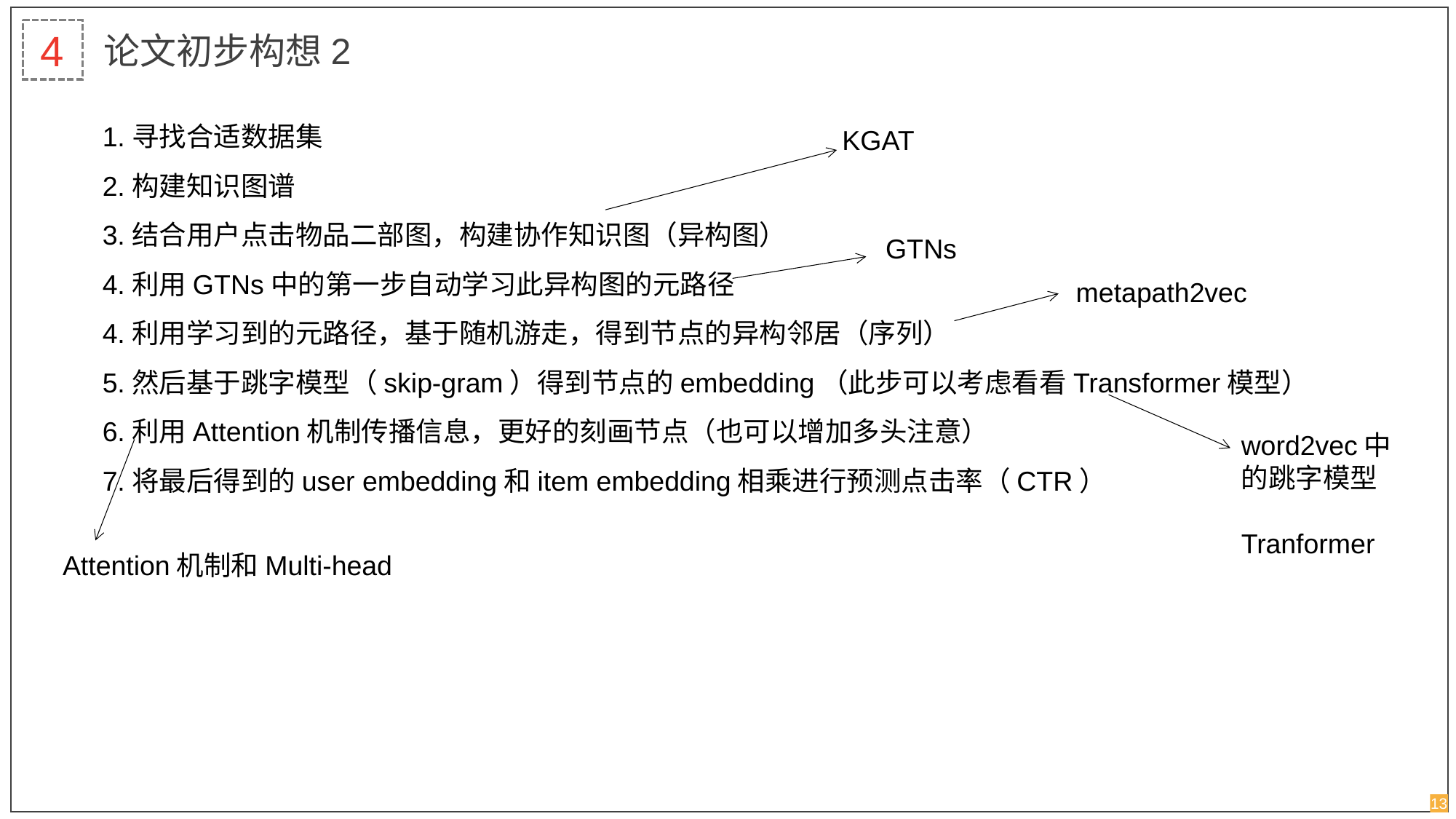

4
论文初步构想2
1.寻找合适数据集
2.构建知识图谱
3.结合用户点击物品二部图，构建协作知识图（异构图）
4.利用GTNs中的第一步自动学习此异构图的元路径
4.利用学习到的元路径，基于随机游走，得到节点的异构邻居（序列）
5.然后基于跳字模型（skip-gram）得到节点的embedding（此步可以考虑看看Transformer模型）
6.利用Attention机制传播信息，更好的刻画节点（也可以增加多头注意）
7.将最后得到的user embedding和item embedding相乘进行预测点击率（CTR）
KGAT
2014
2016
GTNs
metapath2vec
word2vec中的跳字模型

Tranformer
Attention机制和Multi-head
13